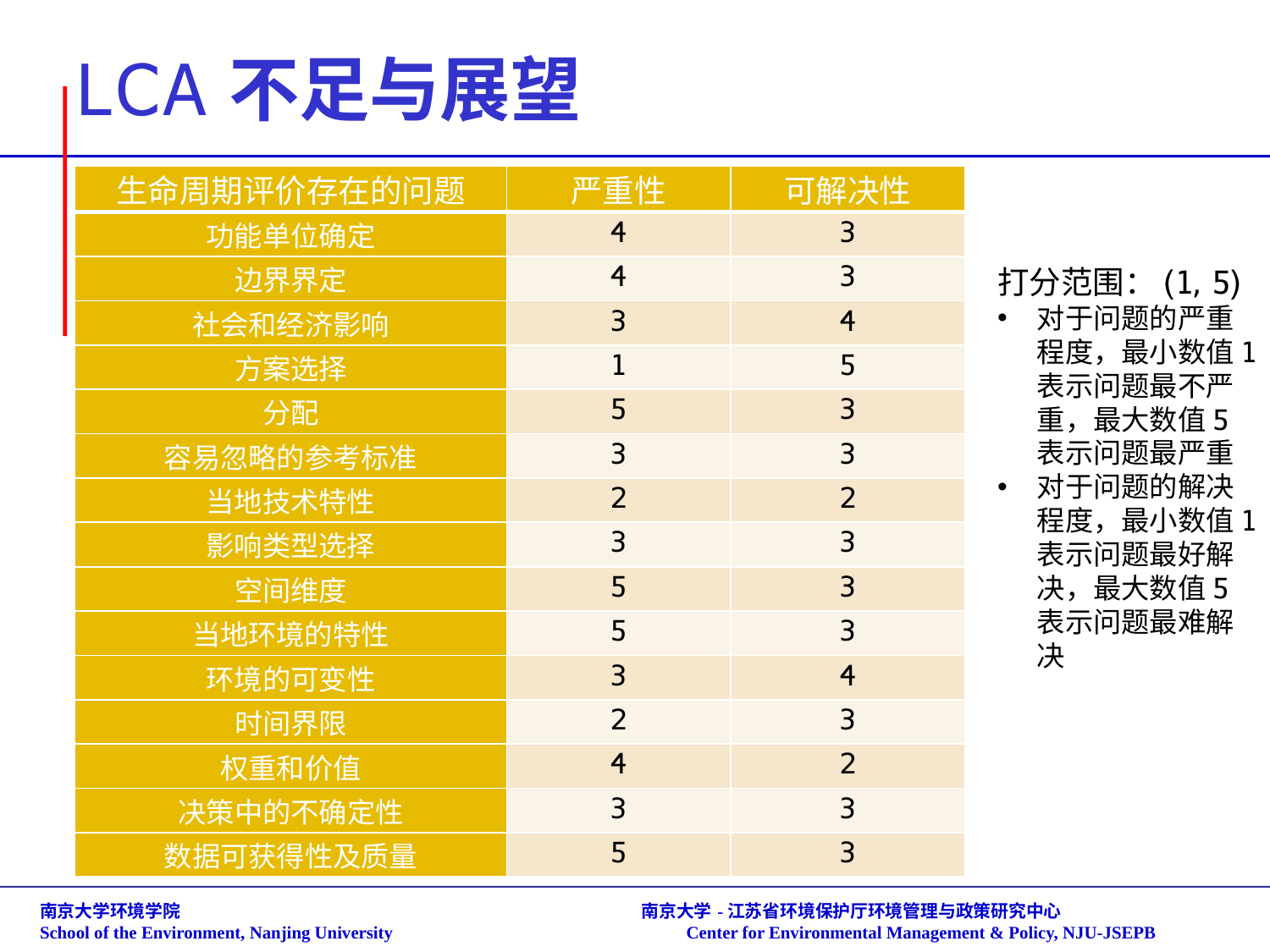

# LCA不足与展望
| 生命周期评价存在的问题 | 严重性 | 可解决性 |
| --- | --- | --- |
| 功能单位确定 | 4 | 3 |
| 边界界定 | 4 | 3 |
| 社会和经济影响 | 3 | 4 |
| 方案选择 | 1 | 5 |
| 分配 | 5 | 3 |
| 容易忽略的参考标准 | 3 | 3 |
| 当地技术特性 | 2 | 2 |
| 影响类型选择 | 3 | 3 |
| 空间维度 | 5 | 3 |
| 当地环境的特性 | 5 | 3 |
| 环境的可变性 | 3 | 4 |
| 时间界限 | 2 | 3 |
| 权重和价值 | 4 | 2 |
| 决策中的不确定性 | 3 | 3 |
| 数据可获得性及质量 | 5 | 3 |
打分范围：(1, 5)
对于问题的严重程度，最小数值1表示问题最不严重，最大数值5表示问题最严重
对于问题的解决程度，最小数值1表示问题最好解决，最大数值5表示问题最难解决